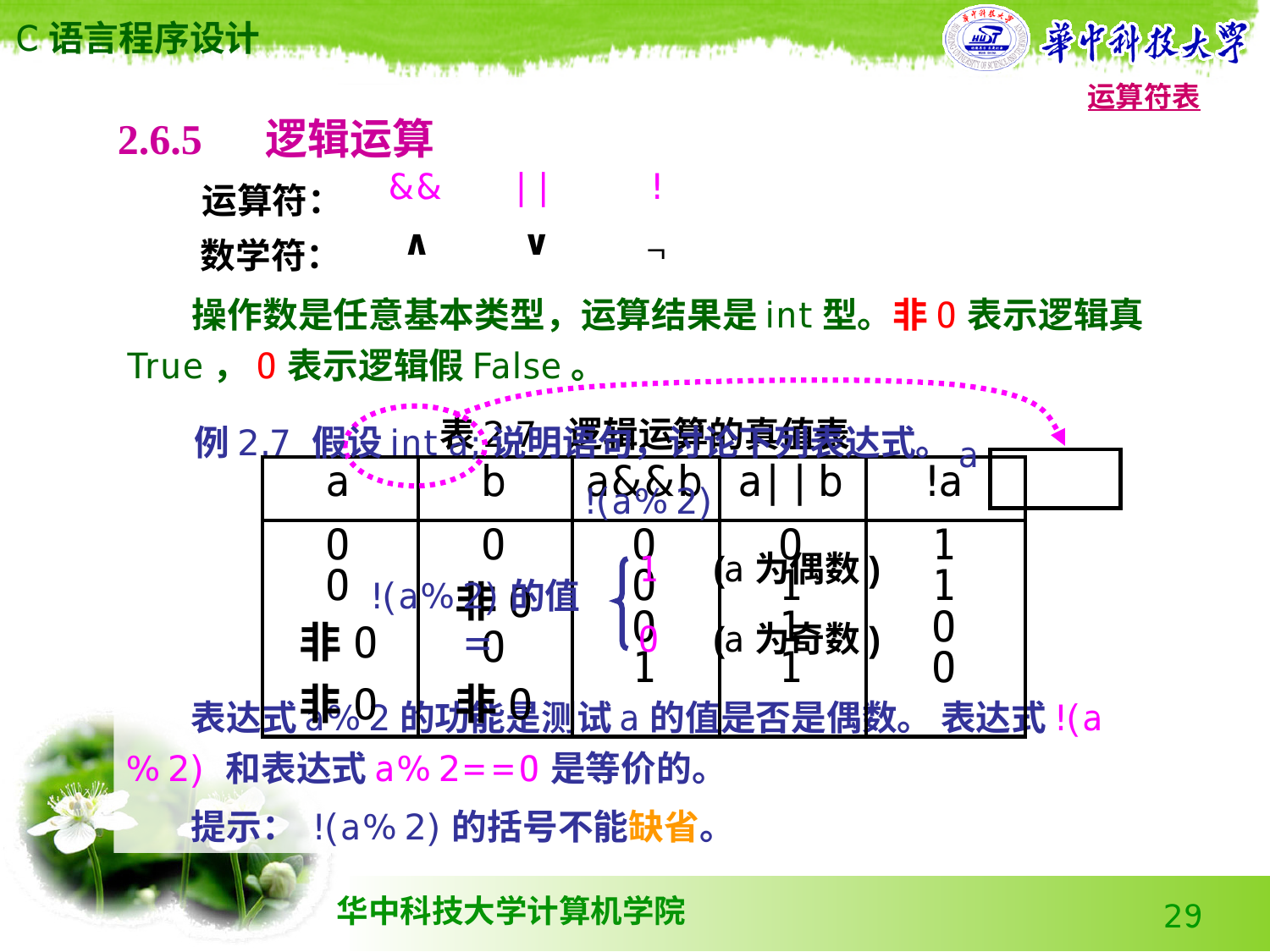

运算符表
2.6.5 　逻辑运算
| 运算符： | && | || | ! |  |  |  |
| --- | --- | --- | --- | --- | --- | --- |
| 数学符： | ∧ | ∨ | ¬ |  |  |  |
       操作数是任意基本类型，运算结果是int型。非0表示逻辑真True，0表示逻辑假False。

a

      例2.7 假设int a;说明语句，讨论下列表达式。
!(a%2)
表2.7  逻辑运算的真值表
| a | b | a&&b | a||b | !a |
| --- | --- | --- | --- | --- |
| 0 0 非0 非0 | 0 非0 0 非0 | 0 0 0 1 | 0 1 1 1 | 1 1 0 0 |
1     (a为偶数)

!(a%2)的值=
0     (a为奇数)
       表达式a%2的功能是测试a的值是否是偶数。 表达式!(a%2) 和表达式a%2==0是等价的。
       提示： !(a%2)的括号不能缺省。
29